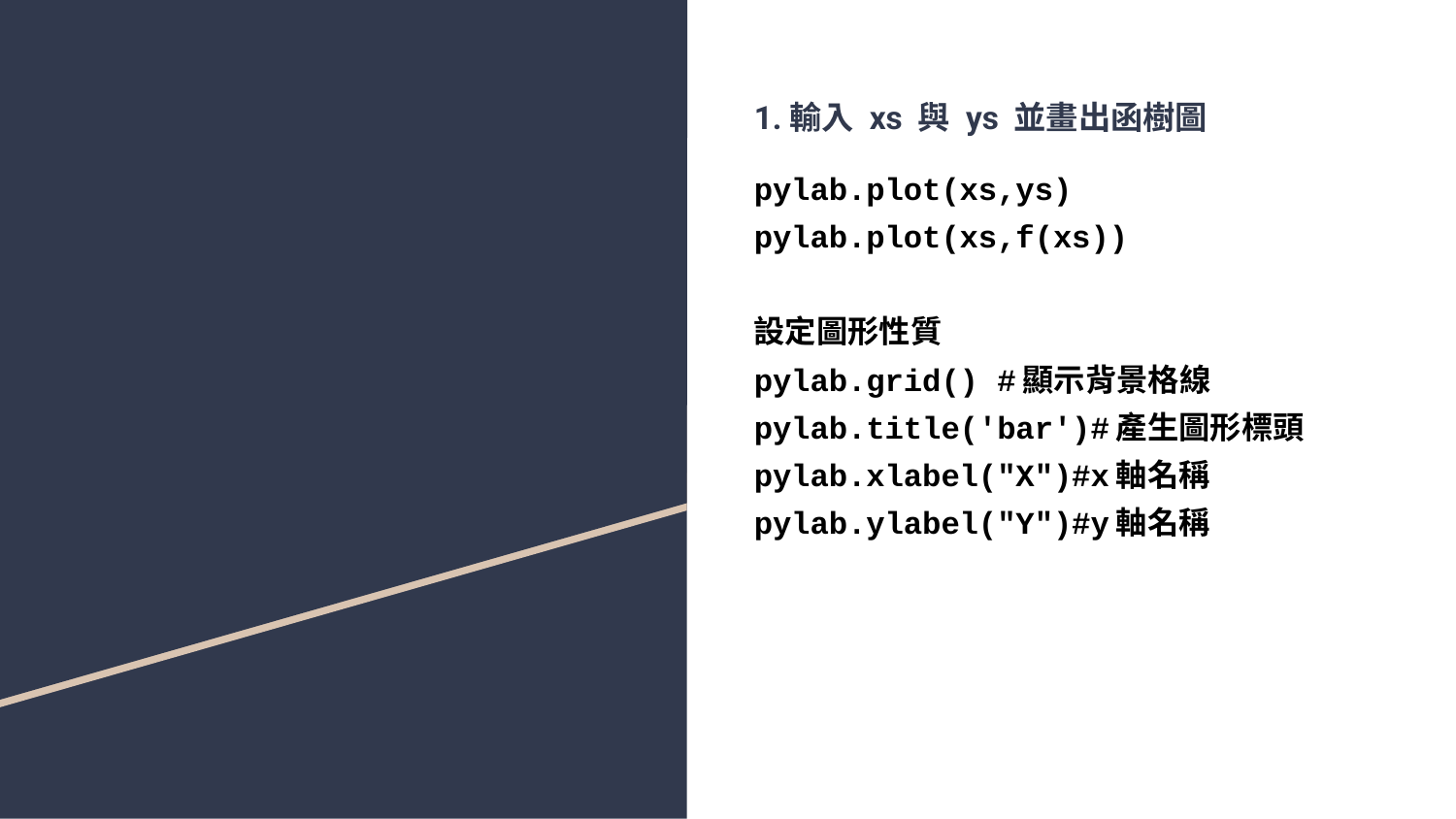

#
1.輸入 xs 與 ys 並畫出函樹圖
pylab.plot(xs,ys)
pylab.plot(xs,f(xs))

設定圖形性質
pylab.grid() #顯示背景格線
pylab.title('bar')#產生圖形標頭
pylab.xlabel("X")#x軸名稱
pylab.ylabel("Y")#y軸名稱